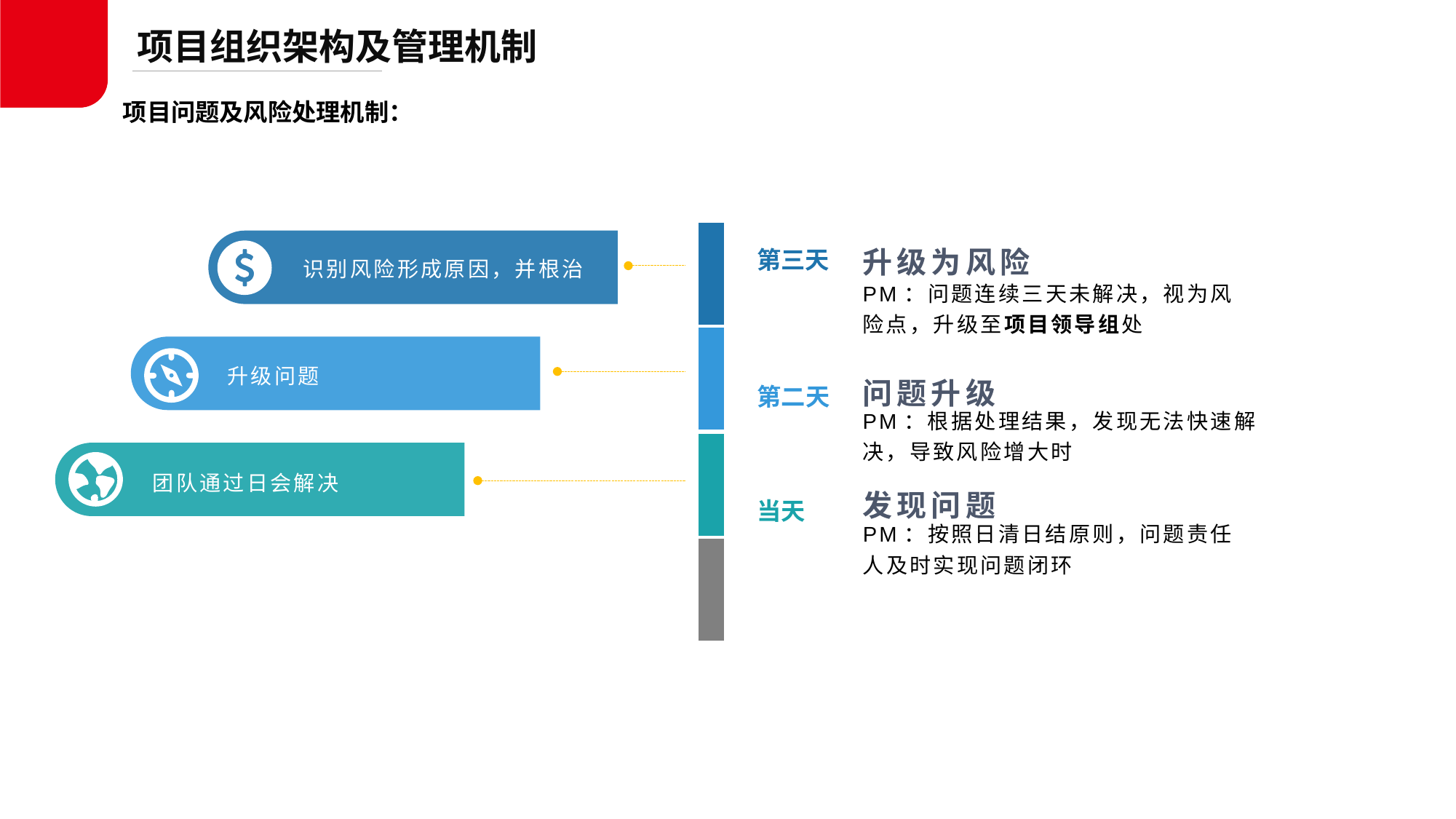

项目组织架构及管理机制

项目问题及风险处理机制：

第三天
升级为风险

识别风险形成原因，并根治

PM：问题连续三天未解决，视为风险点，升级至项目领导组处

升级问题

问题升级
第二天
PM：根据处理结果，发现无法快速解决，导致风险增大时

团队通过日会解决
发现问题
当天
PM：按照日清日结原则，问题责任人及时实现问题闭环